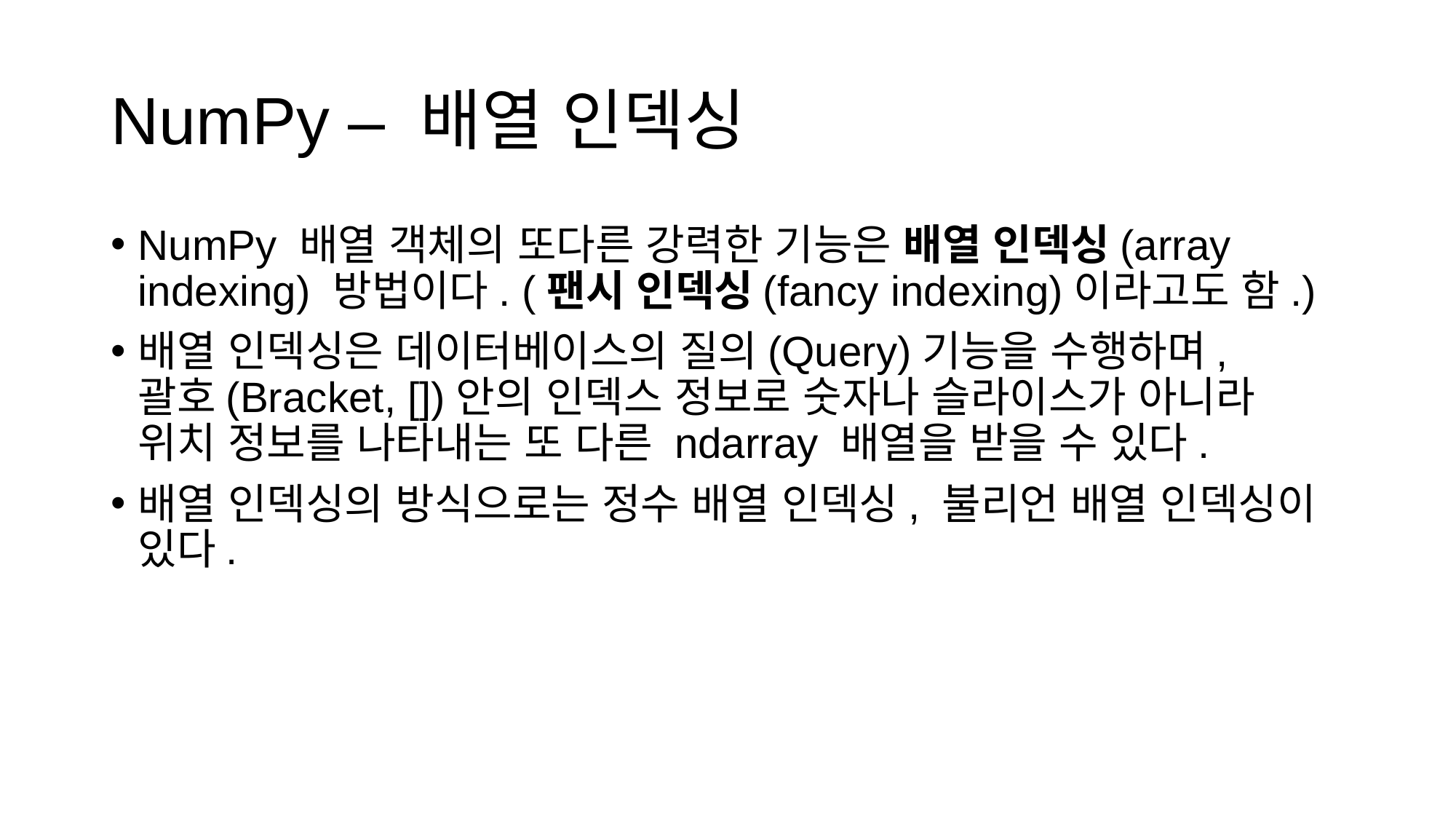

# NumPy – 배열 인덱싱
NumPy 배열 객체의 또다른 강력한 기능은 배열 인덱싱(array indexing) 방법이다. (팬시 인덱싱(fancy indexing)이라고도 함.)
배열 인덱싱은 데이터베이스의 질의(Query)기능을 수행하며,
괄호(Bracket, [])안의 인덱스 정보로 숫자나 슬라이스가 아니라 위치 정보를 나타내는 또 다른 ndarray 배열을 받을 수 있다.
배열 인덱싱의 방식으로는 정수 배열 인덱싱, 불리언 배열 인덱싱이 있다.